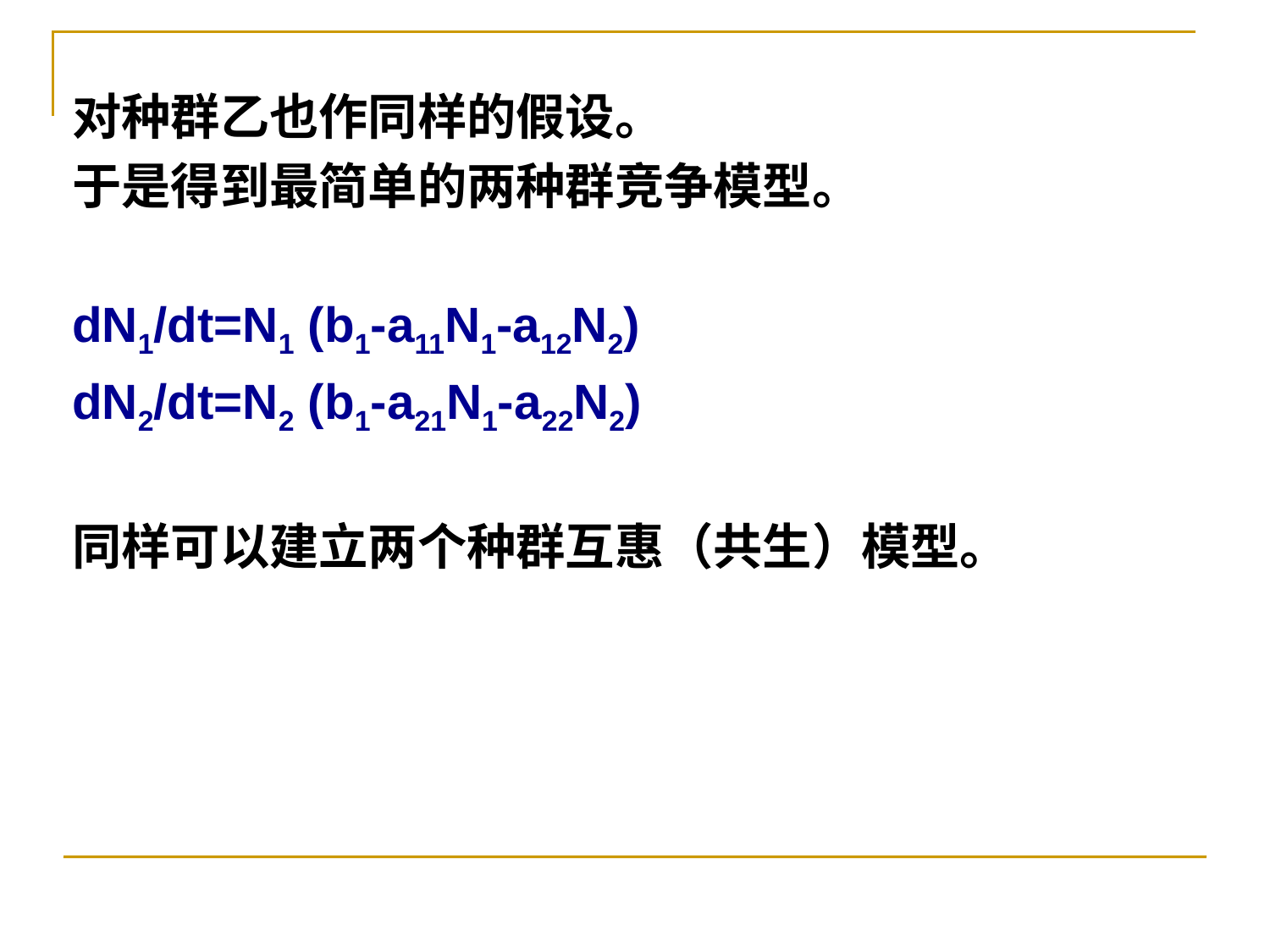

对种群乙也作同样的假设。
于是得到最简单的两种群竞争模型。

dN1/dt=N1 (b1-a11N1-a12N2)
dN2/dt=N2 (b1-a21N1-a22N2)

同样可以建立两个种群互惠（共生）模型。